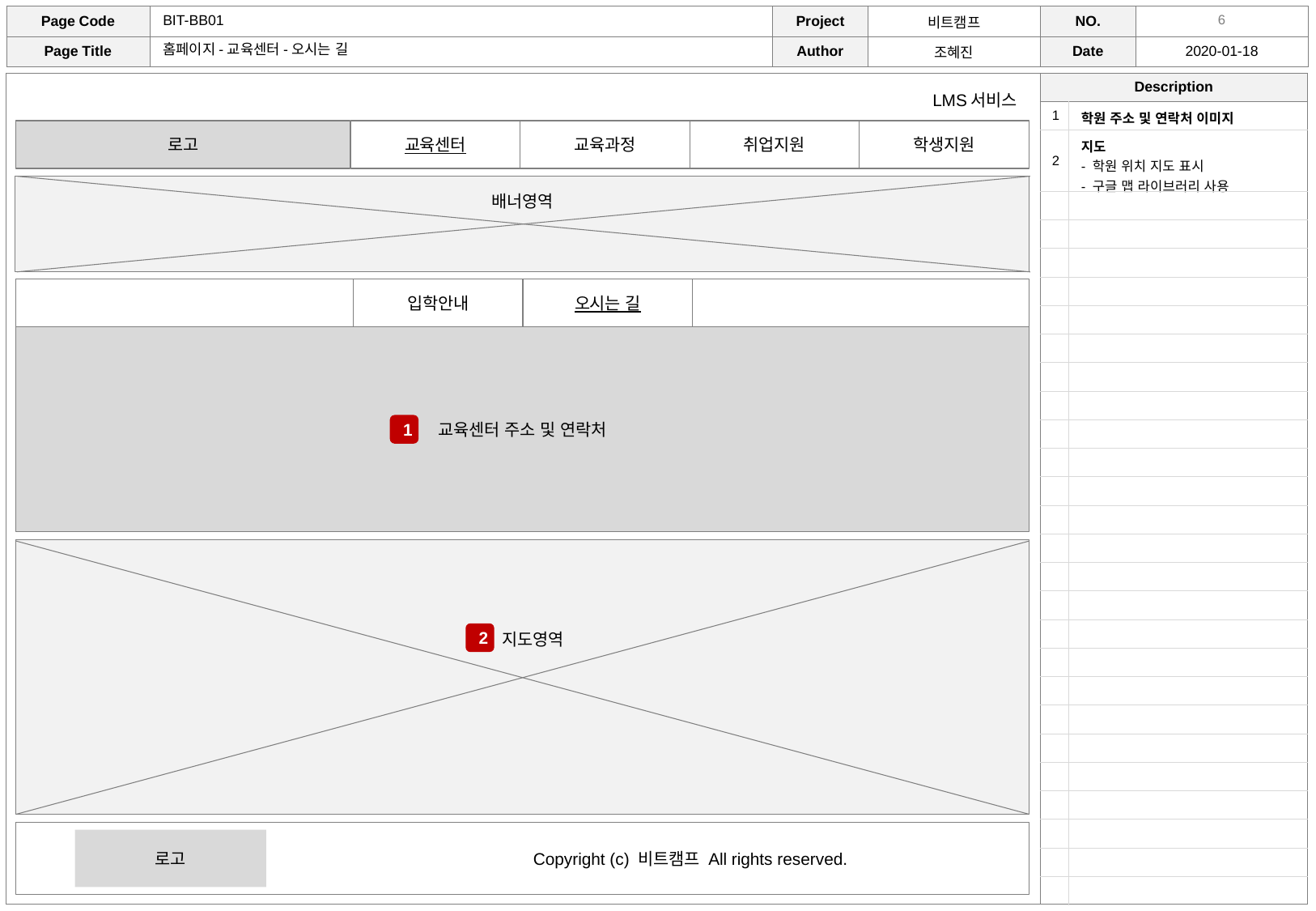

BIT-BB01
홈페이지-교육센터-오시는 길
LMS서비스
| 1 | 학원 주소 및 연락처 이미지 |
| --- | --- |
| 2 | 지도 - 학원 위치 지도 표시 - 구글 맵 라이브러리 사용 |
|  |  |
|  |  |
|  |  |
|  |  |
|  |  |
|  |  |
|  |  |
|  |  |
|  |  |
|  |  |
|  |  |
|  |  |
|  |  |
|  |  |
|  |  |
|  |  |
|  |  |
|  |  |
|  |  |
|  |  |
|  |  |
|  |  |
|  |  |
|  |  |
|  |  |
로고
교육센터
교육과정
취업지원
학생지원

배너영역

입학안내
오시는 길
교육센터 주소 및 연락처
1

지도영역
2

로고
Copyright (c) 비트캠프 All rights reserved.